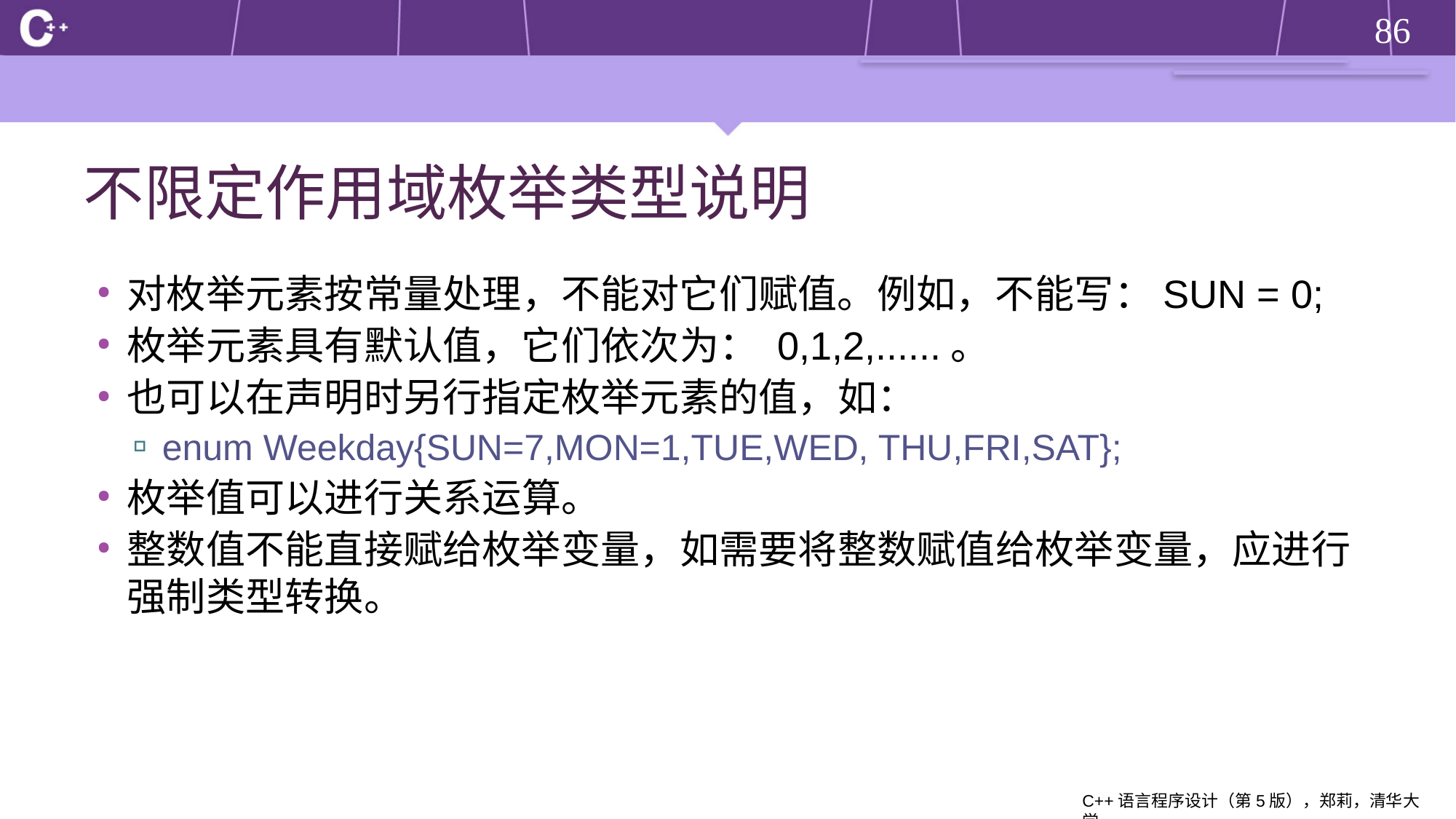

# 不限定作用域枚举类型说明
对枚举元素按常量处理，不能对它们赋值。例如，不能写：SUN = 0;
枚举元素具有默认值，它们依次为： 0,1,2,......。
也可以在声明时另行指定枚举元素的值，如：
enum Weekday{SUN=7,MON=1,TUE,WED, THU,FRI,SAT};
枚举值可以进行关系运算。
整数值不能直接赋给枚举变量，如需要将整数赋值给枚举变量，应进行强制类型转换。